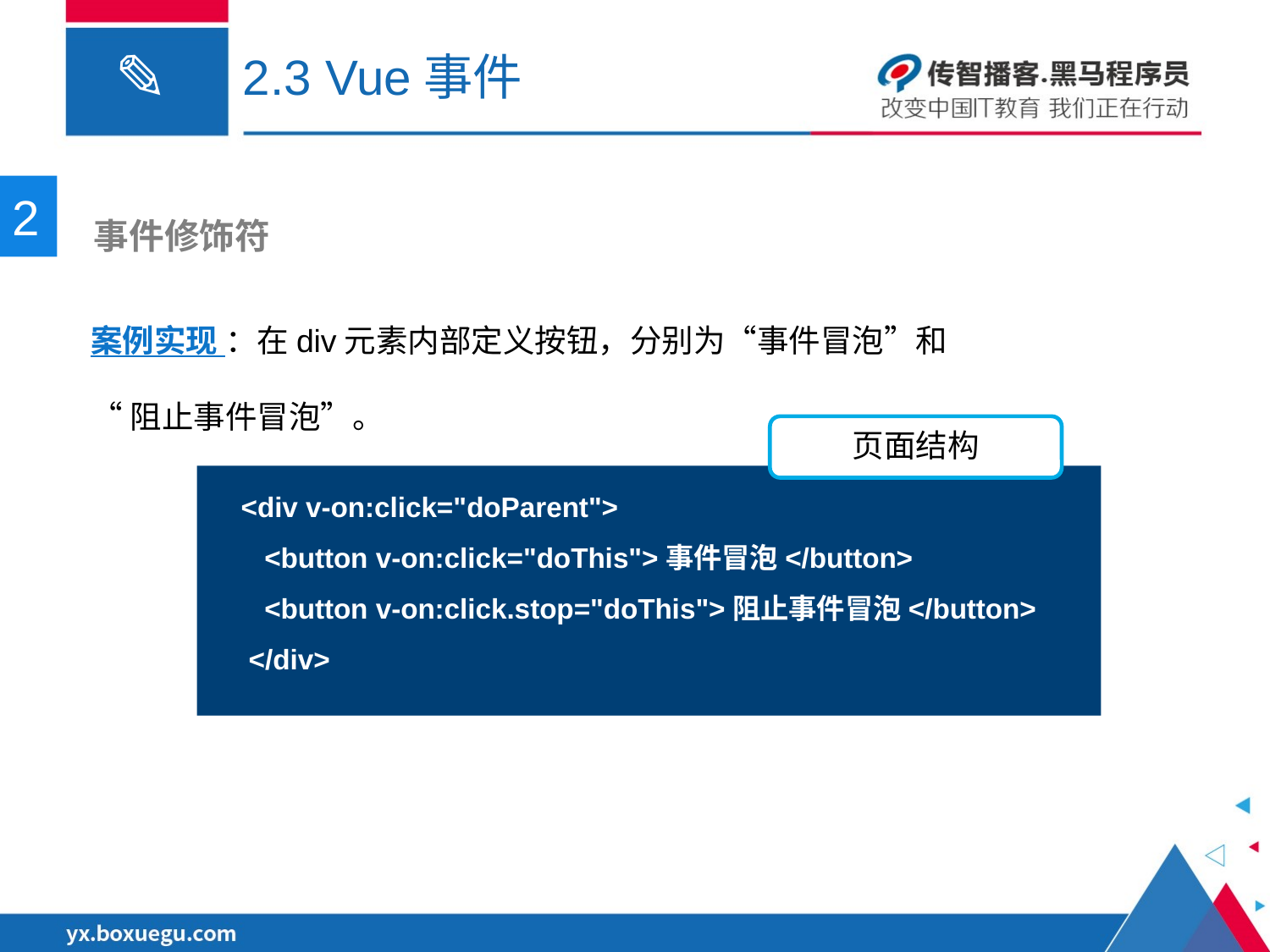

# 2.3 Vue事件

2
  事件修饰符
案例实现 ：在div元素内部定义按钮，分别为“事件冒泡”和
“阻止事件冒泡”。
页面结构

 <div v-on:click="doParent">
    <button v-on:click="doThis">事件冒泡</button>
    <button v-on:click.stop="doThis">阻止事件冒泡</button>
  </div>